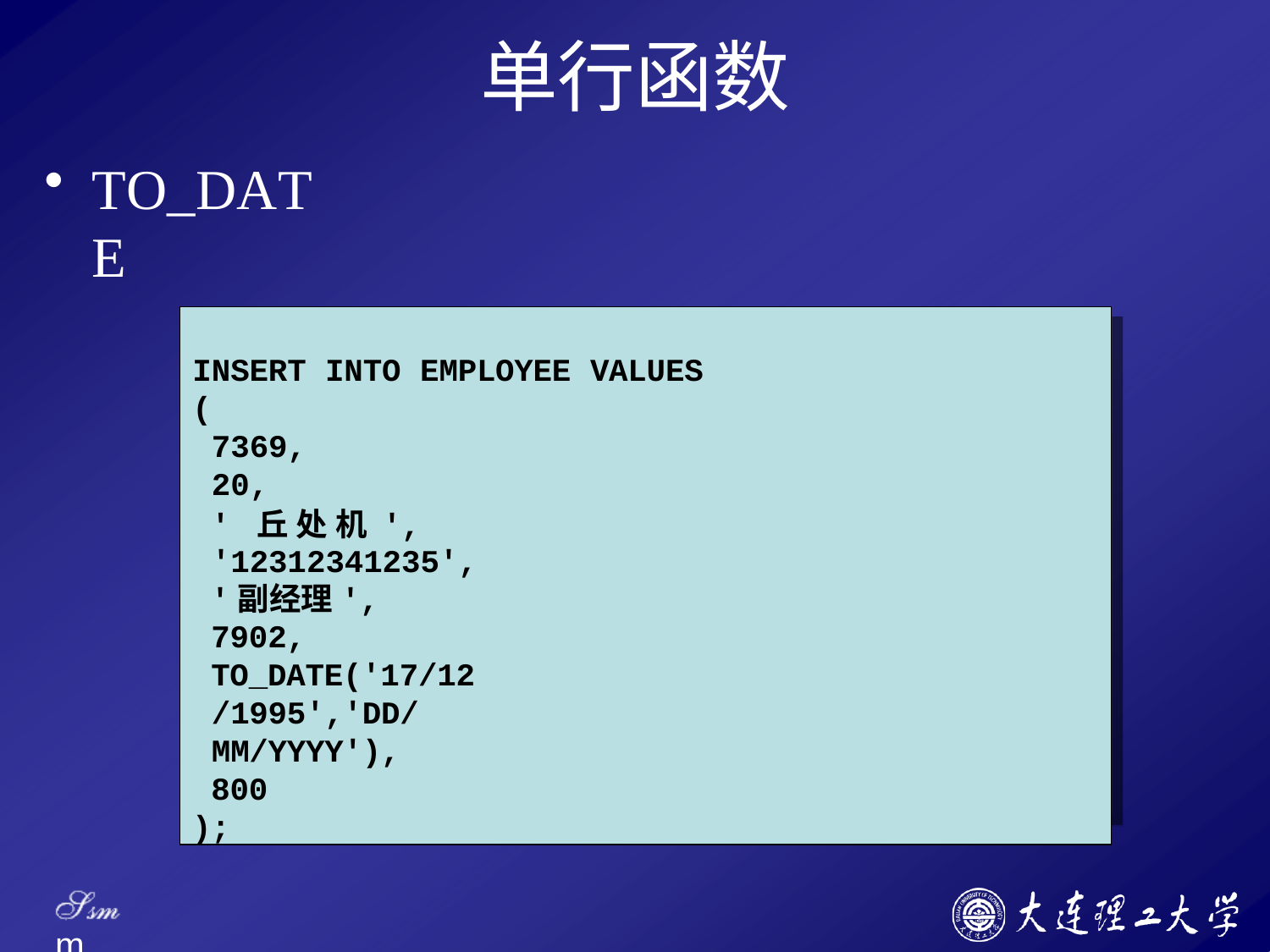

# 单行函数
TO_DATE

INSERT INTO EMPLOYEE VALUES
(
7369,
20,
' 丘 处 机 ',  '12312341235',
'副经理',
7902,
TO_DATE('17/12/1995','DD/MM/YYYY'),
800
);

Ssm